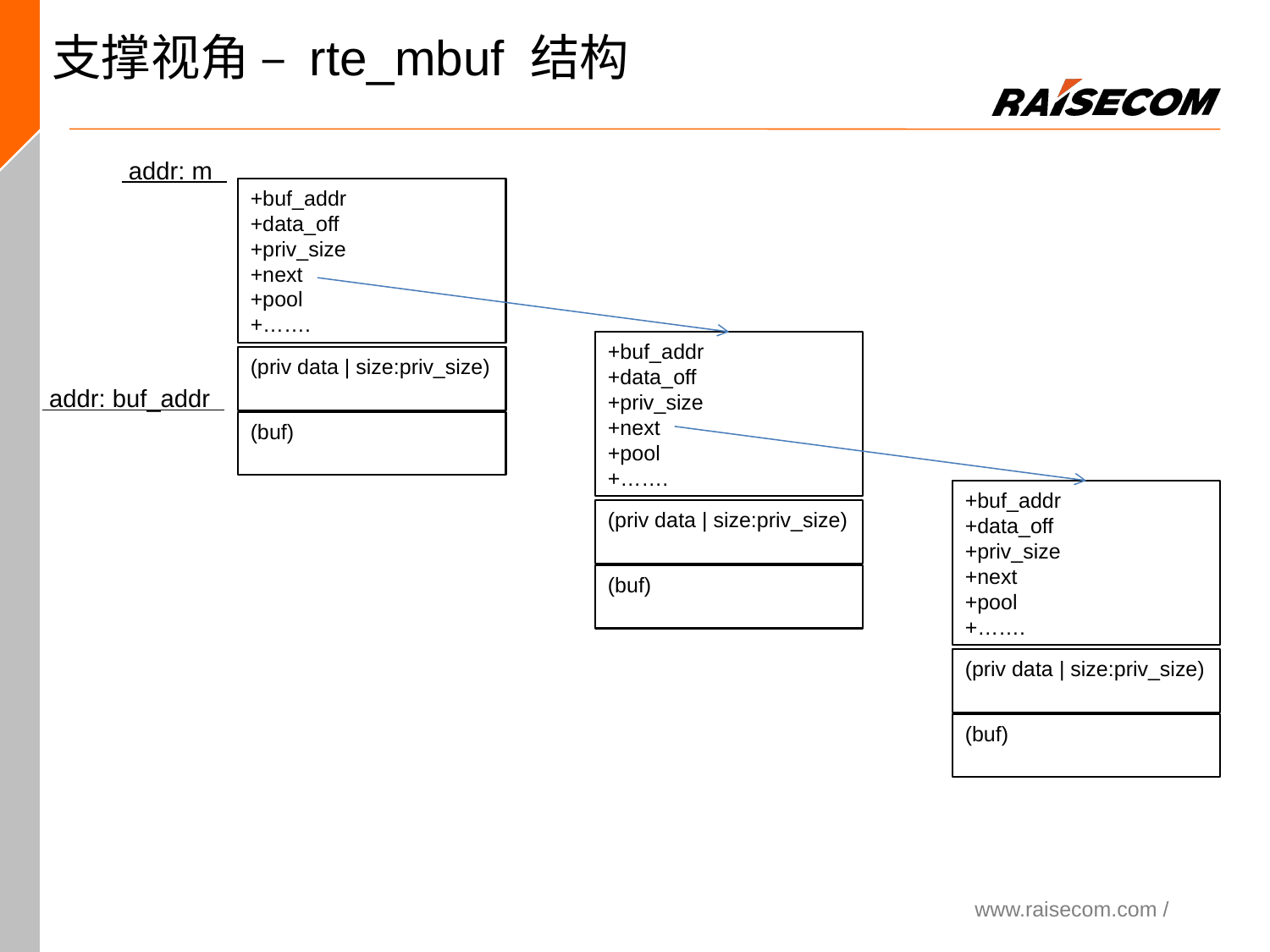

支撑视角 – rte_mbuf 结构
 addr: m
+buf_addr
+data_off
+priv_size
+next
+pool
+…….
+buf_addr
+data_off
+priv_size
+next
+pool
+…….
(priv data | size:priv_size)

 addr: buf_addr
(buf)

+buf_addr
+data_off
+priv_size
+next
+pool
+…….
(priv data | size:priv_size)

(buf)

(priv data | size:priv_size)

(buf)